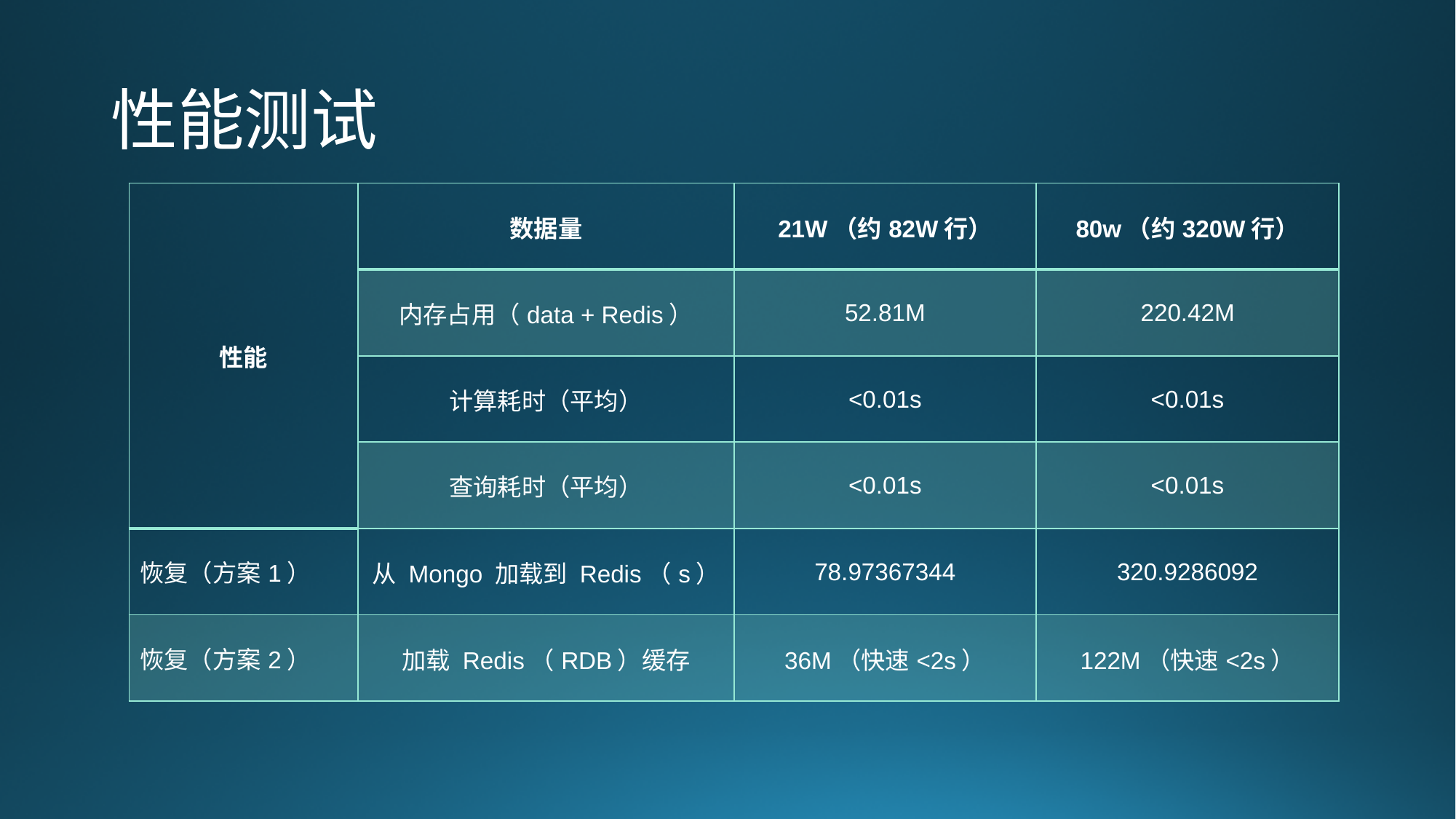

# 性能测试
| 性能 | 数据量 | 21W（约82W行） | 80w（约320W行） |
| --- | --- | --- | --- |
|  | 内存占用（data + Redis） | 52.81M | 220.42M |
|  | 计算耗时（平均） | <0.01s | <0.01s |
|  | 查询耗时（平均） | <0.01s | <0.01s |
| 恢复（方案1） | 从 Mongo 加载到 Redis（s） | 78.97367344 | 320.9286092 |
| 恢复（方案2） | 加载 Redis（RDB）缓存 | 36M（快速<2s） | 122M（快速<2s） |